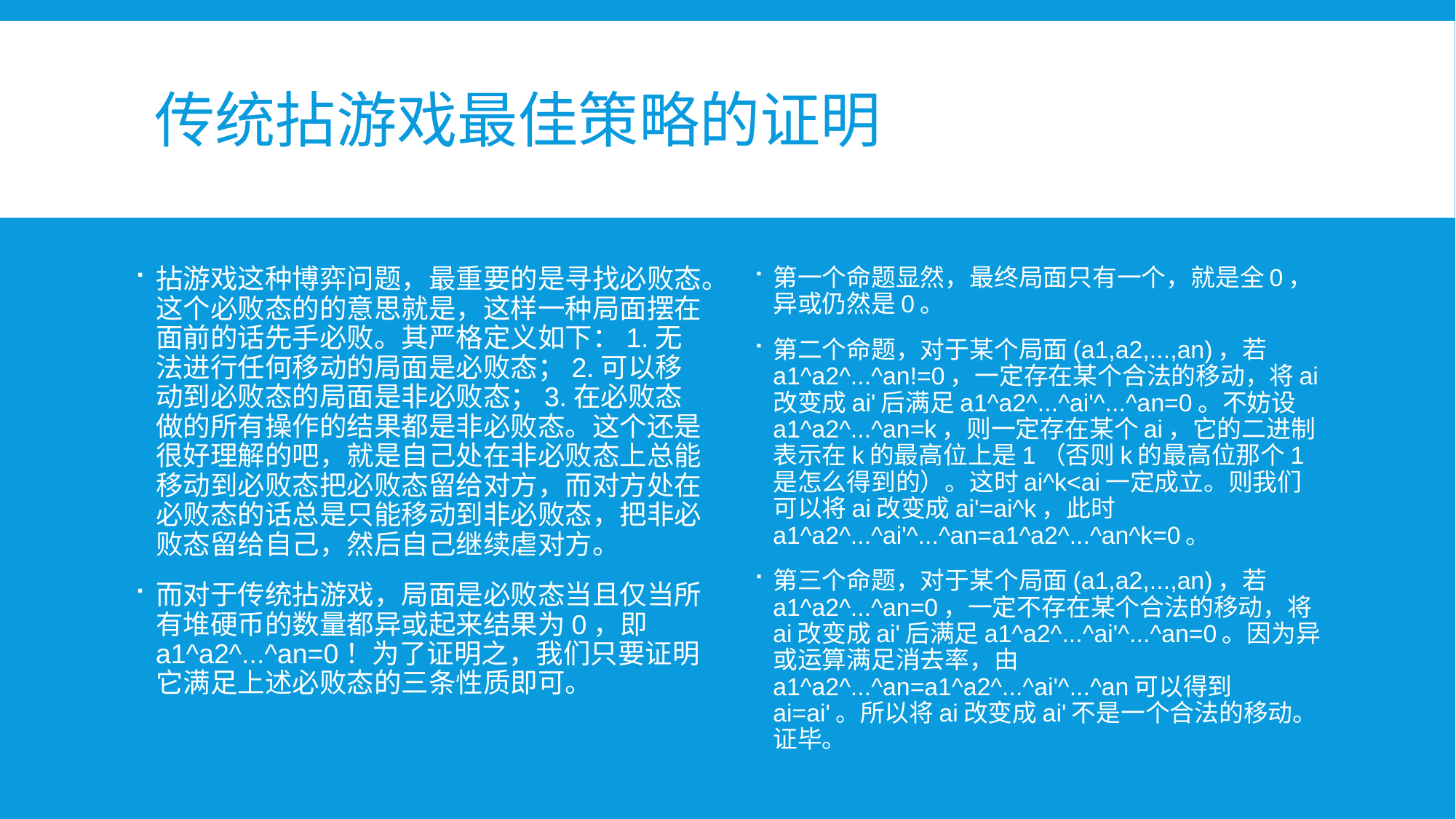

# 传统拈游戏最佳策略的证明
拈游戏这种博弈问题，最重要的是寻找必败态。这个必败态的的意思就是，这样一种局面摆在面前的话先手必败。其严格定义如下：1.无法进行任何移动的局面是必败态；2.可以移动到必败态的局面是非必败态；3.在必败态做的所有操作的结果都是非必败态。这个还是很好理解的吧，就是自己处在非必败态上总能移动到必败态把必败态留给对方，而对方处在必败态的话总是只能移动到非必败态，把非必败态留给自己，然后自己继续虐对方。
而对于传统拈游戏，局面是必败态当且仅当所有堆硬币的数量都异或起来结果为0，即a1^a2^...^an=0！为了证明之，我们只要证明它满足上述必败态的三条性质即可。
第一个命题显然，最终局面只有一个，就是全0，异或仍然是0。
第二个命题，对于某个局面(a1,a2,...,an)，若a1^a2^...^an!=0，一定存在某个合法的移动，将ai改变成ai'后满足a1^a2^...^ai'^...^an=0。不妨设a1^a2^...^an=k，则一定存在某个ai，它的二进制表示在k的最高位上是1（否则k的最高位那个1是怎么得到的）。这时ai^k<ai一定成立。则我们可以将ai改变成ai'=ai^k，此时a1^a2^...^ai'^...^an=a1^a2^...^an^k=0。
第三个命题，对于某个局面(a1,a2,...,an)，若a1^a2^...^an=0，一定不存在某个合法的移动，将ai改变成ai'后满足a1^a2^...^ai'^...^an=0。因为异或运算满足消去率，由a1^a2^...^an=a1^a2^...^ai'^...^an可以得到ai=ai'。所以将ai改变成ai'不是一个合法的移动。证毕。